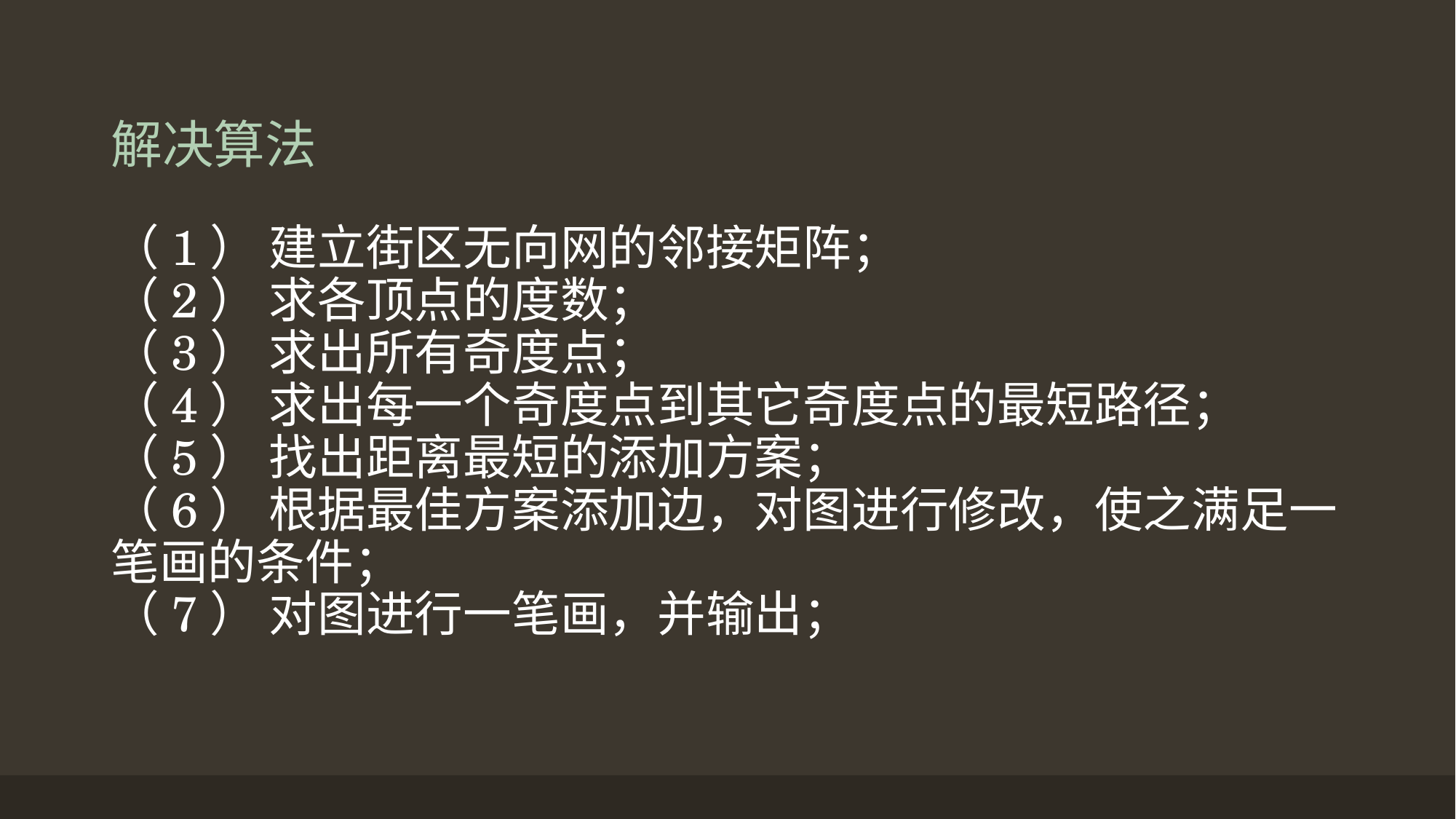

# 解决算法
（1） 建立街区无向网的邻接矩阵； 
（2） 求各顶点的度数； 
（3） 求出所有奇度点； 
（4） 求出每一个奇度点到其它奇度点的最短路径； 
（5） 找出距离最短的添加方案； 
（6） 根据最佳方案添加边，对图进行修改，使之满足一笔画的条件； 
（7） 对图进行一笔画，并输出；